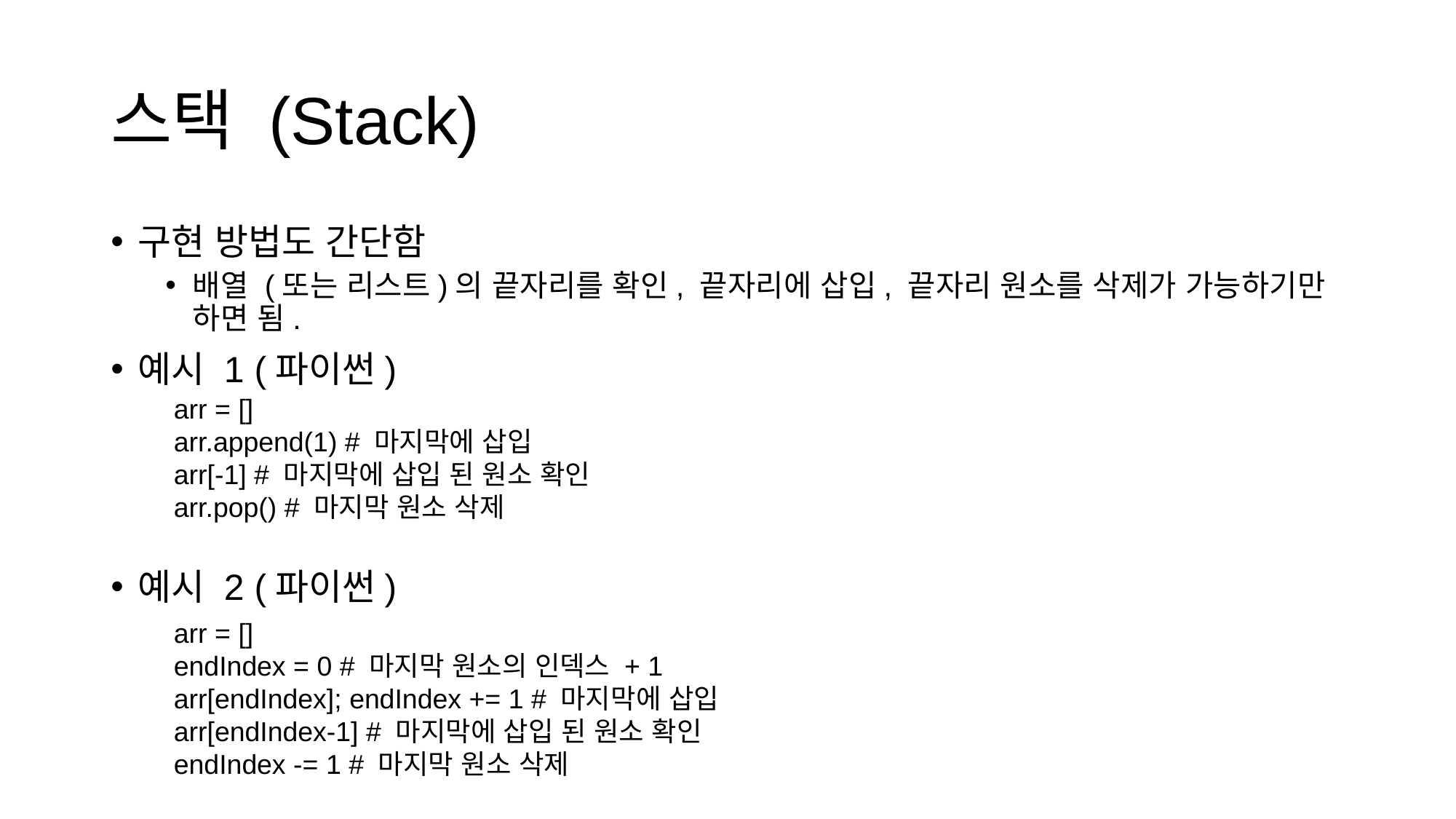

# 스택 (Stack)
구현 방법도 간단함
배열 (또는 리스트)의 끝자리를 확인, 끝자리에 삽입, 끝자리 원소를 삭제가 가능하기만 하면 됨.
예시 1 (파이썬)

예시 2 (파이썬)

arr = []
arr.append(1) # 마지막에 삽입
arr[-1] # 마지막에 삽입 된 원소 확인
arr.pop() # 마지막 원소 삭제
arr = []
endIndex = 0 # 마지막 원소의 인덱스 + 1
arr[endIndex]; endIndex += 1 # 마지막에 삽입
arr[endIndex-1] # 마지막에 삽입 된 원소 확인
endIndex -= 1 # 마지막 원소 삭제